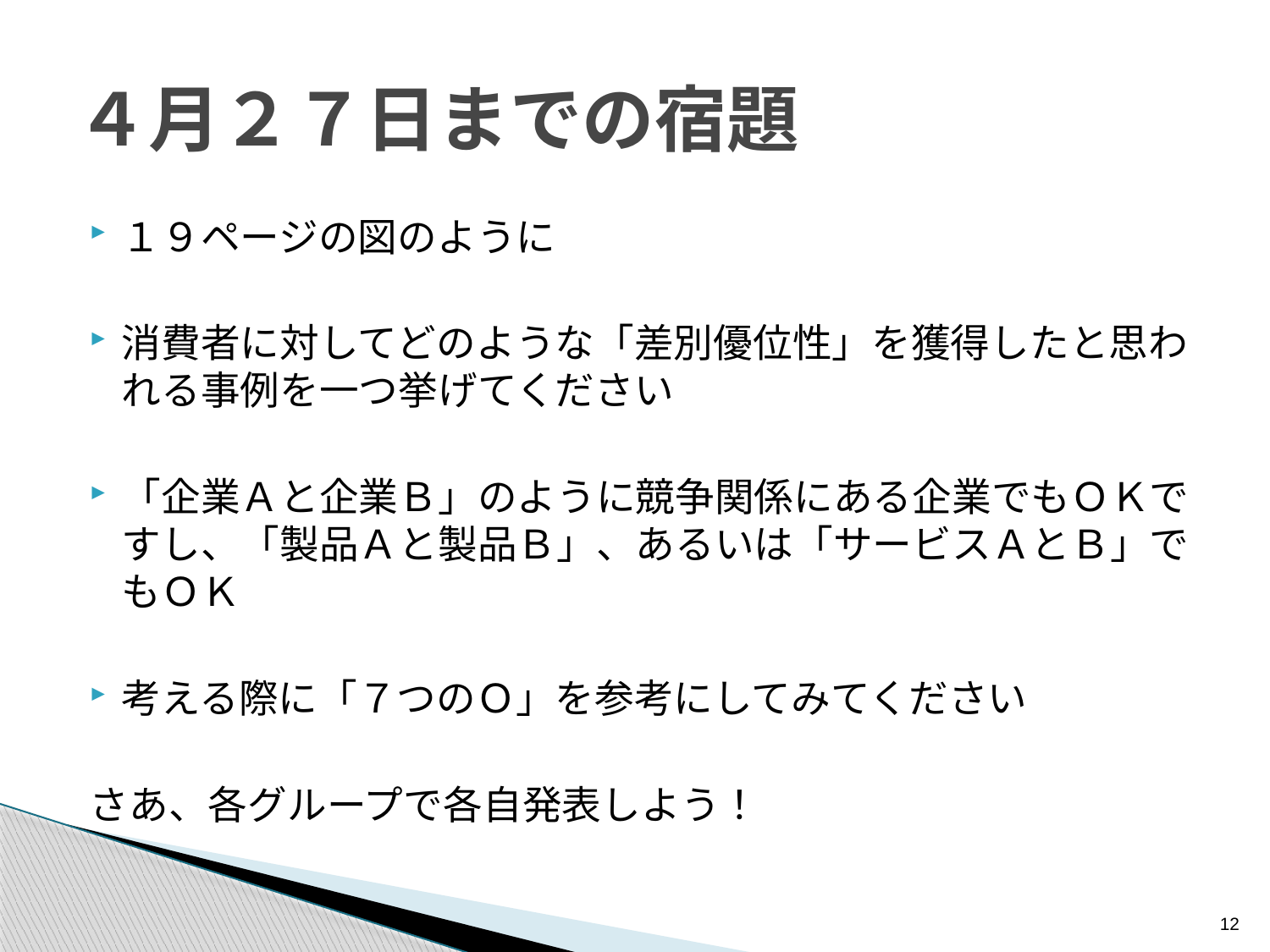

# ４月２７日までの宿題
１９ページの図のように

消費者に対してどのような「差別優位性」を獲得したと思われる事例を一つ挙げてください

「企業Ａと企業Ｂ」のように競争関係にある企業でもＯＫですし、「製品Ａと製品Ｂ」、あるいは「サービスＡとＢ」でもＯＫ

考える際に「７つのＯ」を参考にしてみてください

												さあ、各グループで各自発表しよう！

12